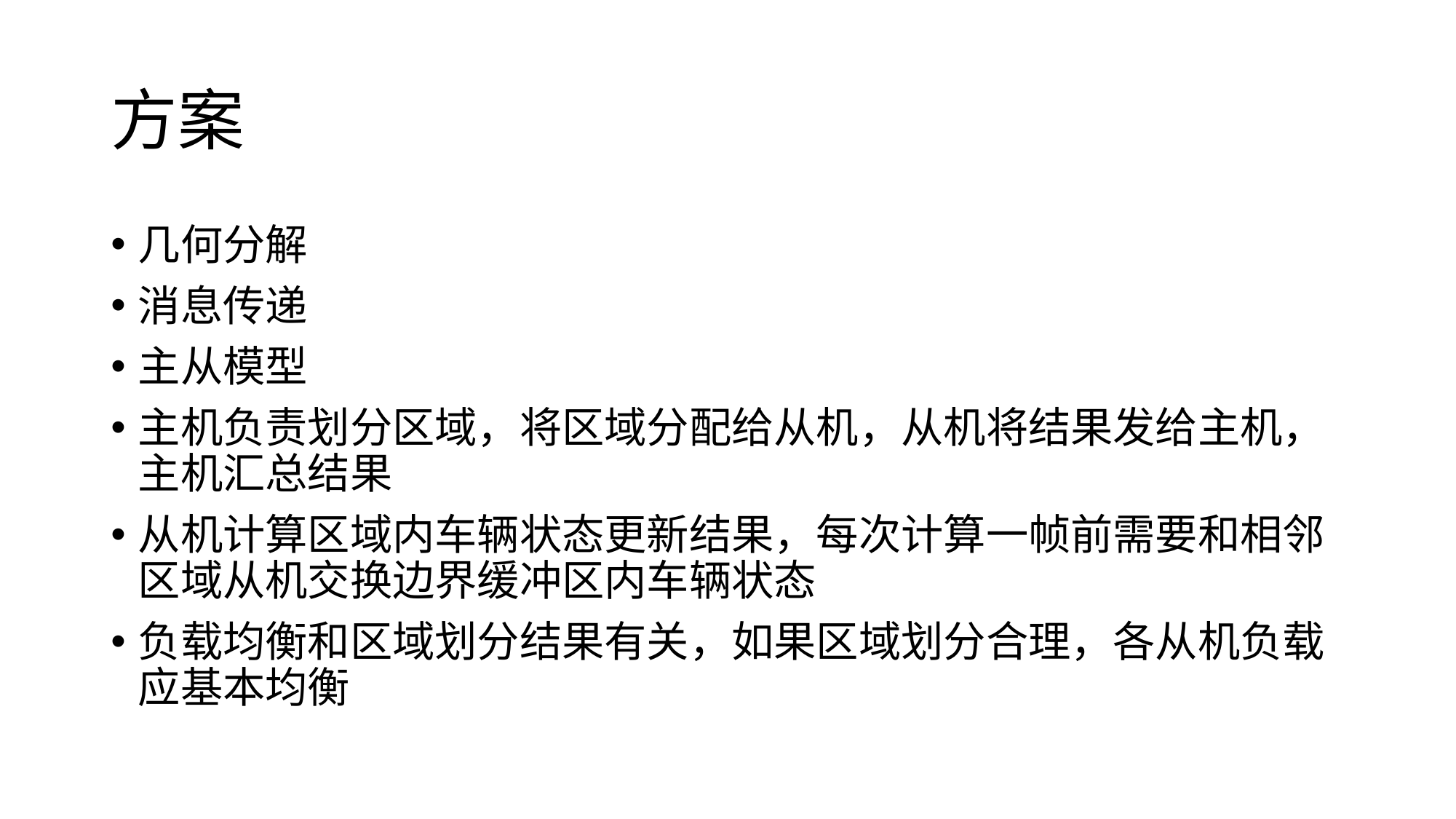

# 方案
几何分解
消息传递
主从模型
主机负责划分区域，将区域分配给从机，从机将结果发给主机，主机汇总结果
从机计算区域内车辆状态更新结果，每次计算一帧前需要和相邻区域从机交换边界缓冲区内车辆状态
负载均衡和区域划分结果有关，如果区域划分合理，各从机负载应基本均衡